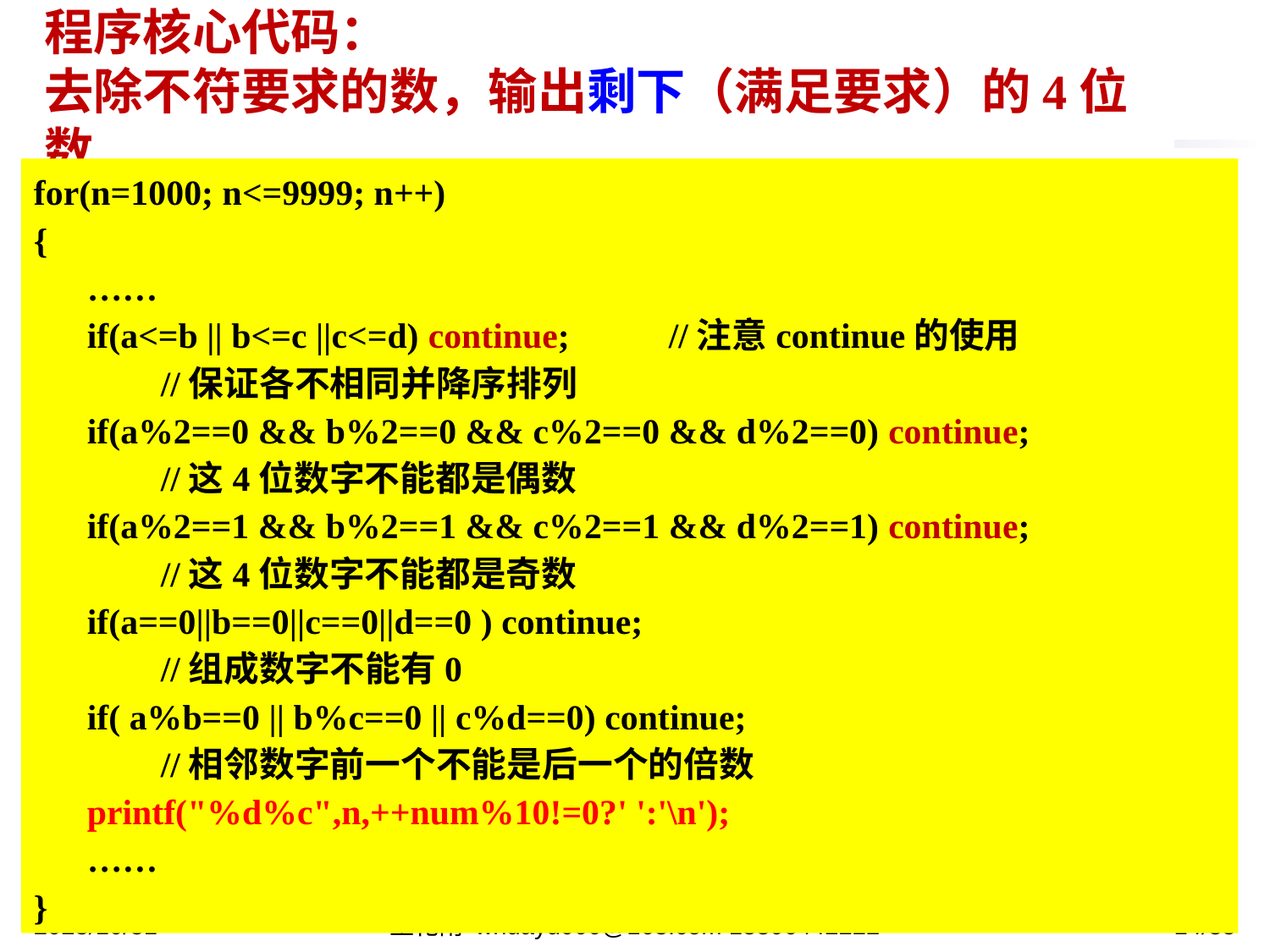

程序核心代码：
去除不符要求的数，输出剩下（满足要求）的4位数
for(n=1000; n<=9999; n++)
{
      ……
      if(a<=b || b<=c ||c<=d) continue;	//注意continue的使用
      	//保证各不相同并降序排列
      if(a%2==0 && b%2==0 && c%2==0 && d%2==0) continue;
      	//这4位数字不能都是偶数
      if(a%2==1 && b%2==1 && c%2==1 && d%2==1) continue;
	//这4位数字不能都是奇数
      if(a==0||b==0||c==0||d==0 ) continue;
	//组成数字不能有0
      if( a%b==0 || b%c==0 || c%d==0) continue;
	//相邻数字前一个不能是后一个的倍数
      printf("%d%c",n,++num%10!=0?' ':'\n');
      ……
}
2023/10/31
王化雨 whuayu000@163.com 13306442222
14/35